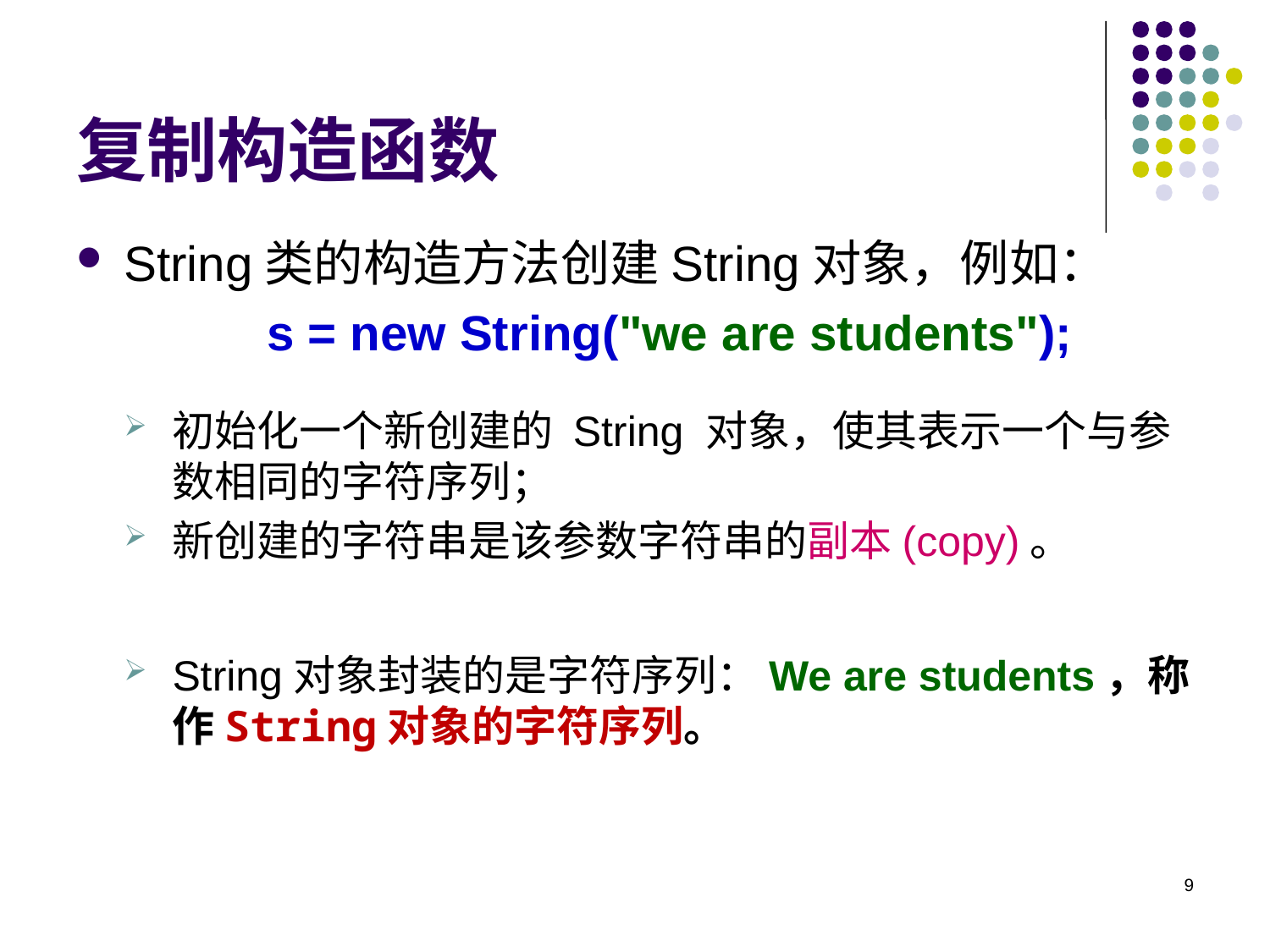

# 复制构造函数
String类的构造方法创建String对象，例如：
     s = new String("we are students");

初始化一个新创建的 String 对象，使其表示一个与参数相同的字符序列；
新创建的字符串是该参数字符串的副本(copy)。

String对象封装的是字符序列：We are students，称作String对象的字符序列。

9